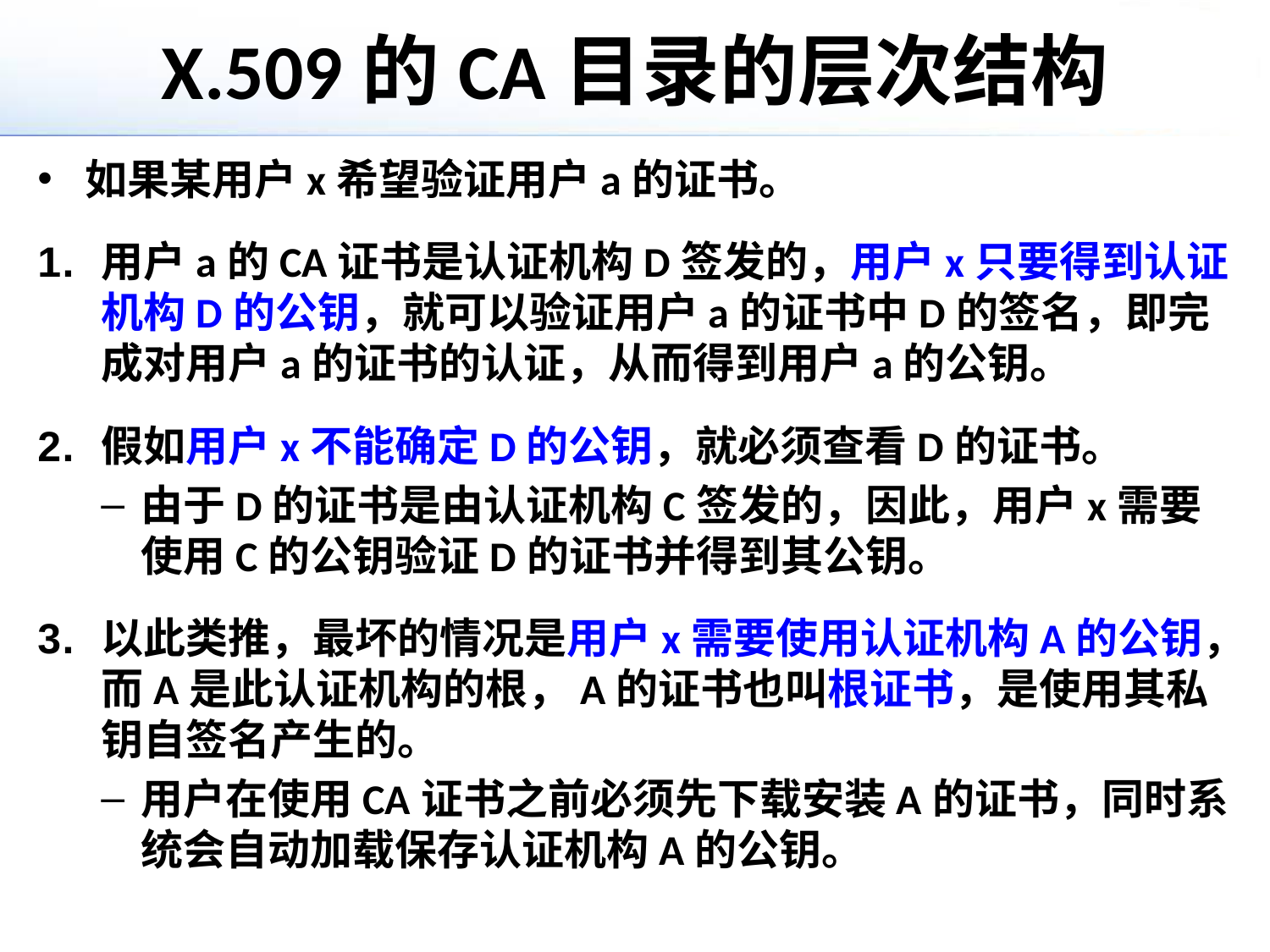

# X.509的CA目录的层次结构
如果某用户x希望验证用户a的证书。
用户a的CA证书是认证机构D签发的，用户x只要得到认证机构D的公钥，就可以验证用户a的证书中D的签名，即完成对用户a的证书的认证，从而得到用户a的公钥。
假如用户x不能确定D的公钥，就必须查看D的证书。
由于D的证书是由认证机构C签发的，因此，用户x需要使用C的公钥验证D的证书并得到其公钥。
以此类推，最坏的情况是用户x需要使用认证机构A的公钥，而A是此认证机构的根，A的证书也叫根证书，是使用其私钥自签名产生的。
用户在使用CA证书之前必须先下载安装A的证书，同时系统会自动加载保存认证机构A的公钥。